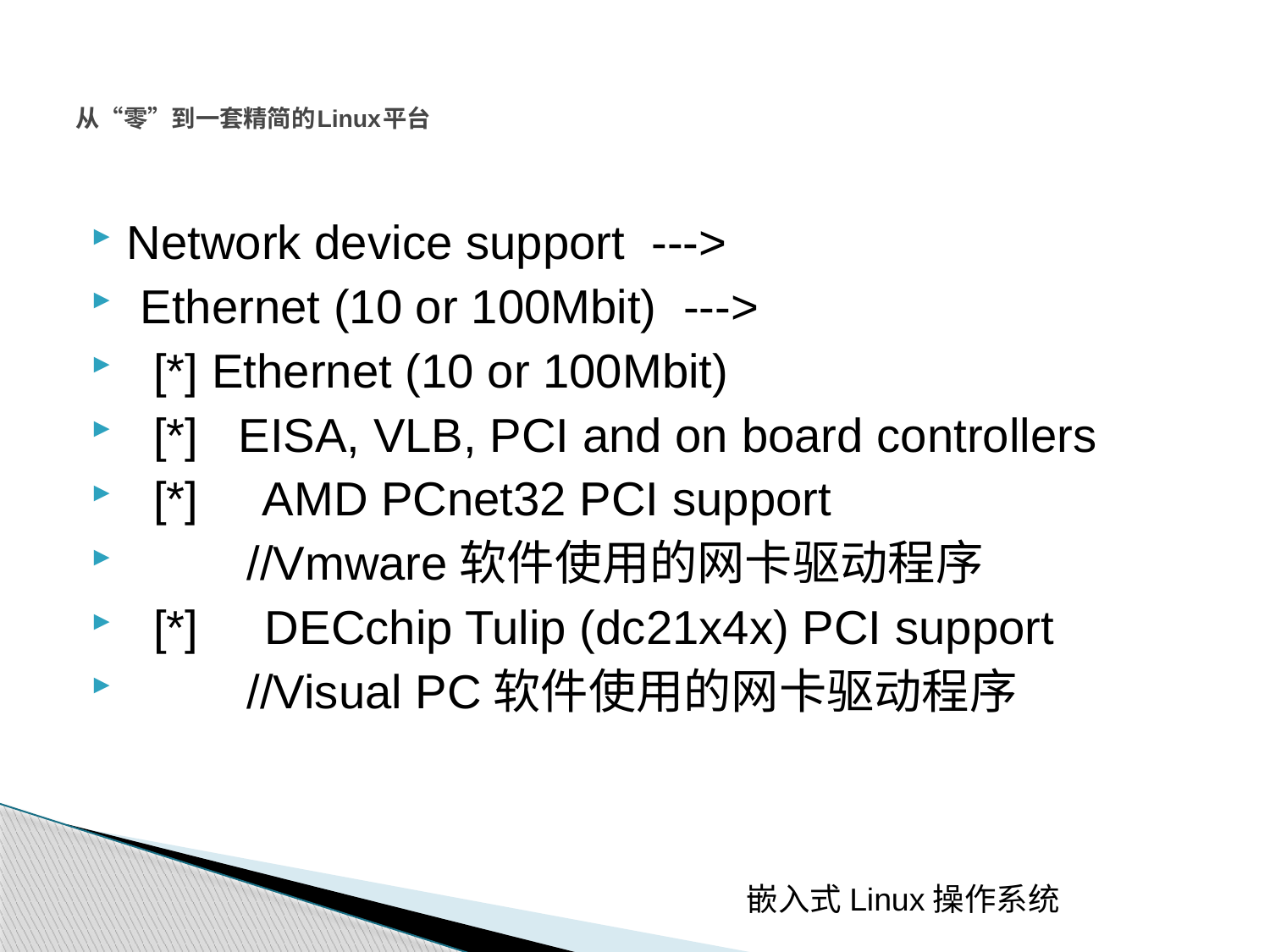

# 从“零”到一套精简的Linux平台
Network device support  --->
 Ethernet (10 or 100Mbit)  --->
  [*] Ethernet (10 or 100Mbit)
  [*]   EISA, VLB, PCI and on board controllers
  [*]     AMD PCnet32 PCI support
         //Vmware软件使用的网卡驱动程序
  [*]     DECchip Tulip (dc21x4x) PCI support
         //Visual PC软件使用的网卡驱动程序
嵌入式Linux操作系统